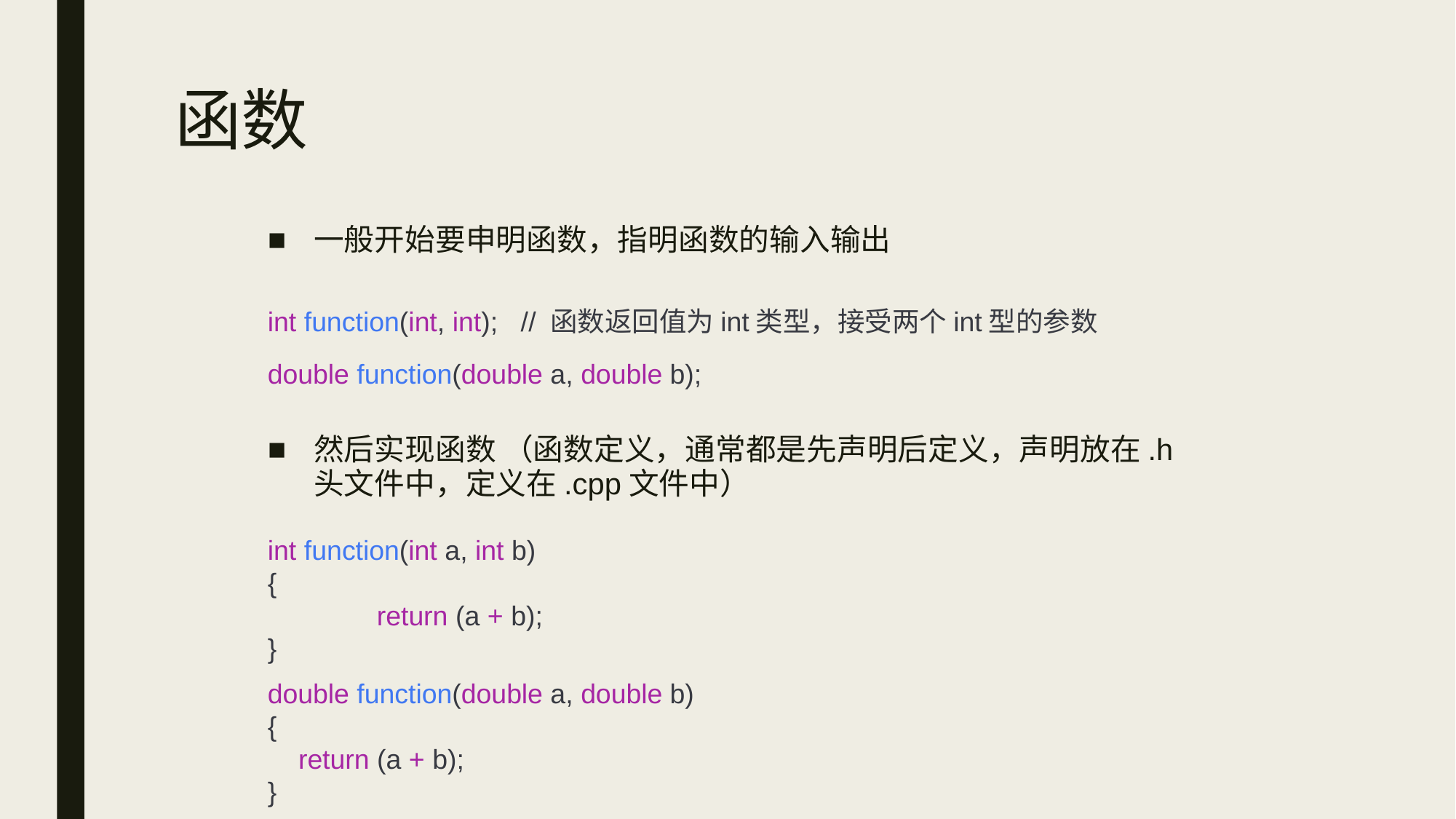

# 函数
一般开始要申明函数，指明函数的输入输出

然后实现函数 （函数定义，通常都是先声明后定义，声明放在.h头文件中，定义在.cpp文件中）

int function(int, int);   // 函数返回值为int类型，接受两个int型的参数
double function(double a, double b);
int function(int a, int b)
{
	return (a + b);
}
double function(double a, double b)
{
    return (a + b);
}